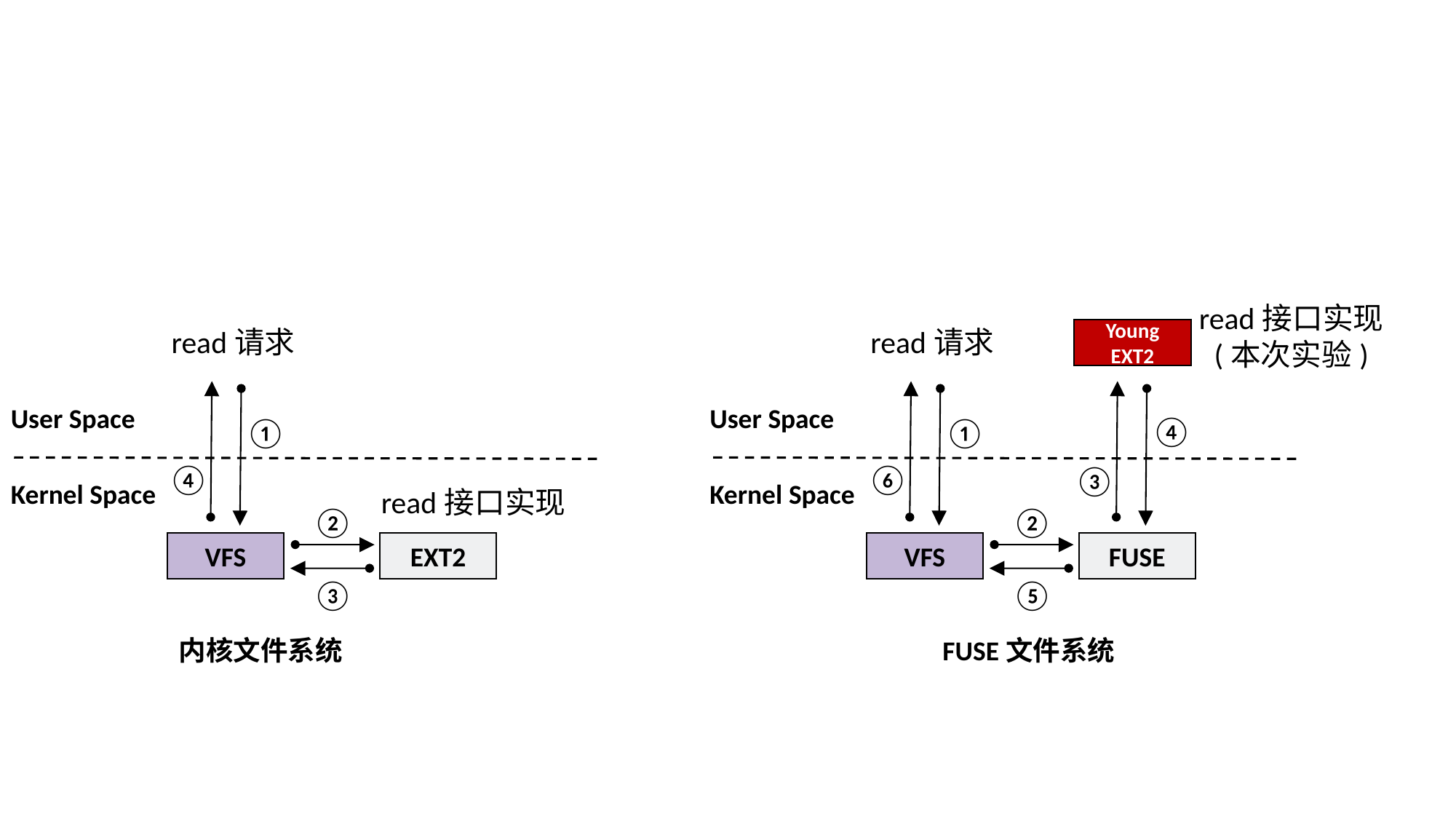

read接口实现
(本次实验)
read请求
read请求
Young
EXT2
User Space
User Space
④
①
①
④
⑥
③
Kernel Space
Kernel Space
read接口实现
②
②
VFS
EXT2
VFS
FUSE
③
⑤
内核文件系统
FUSE文件系统